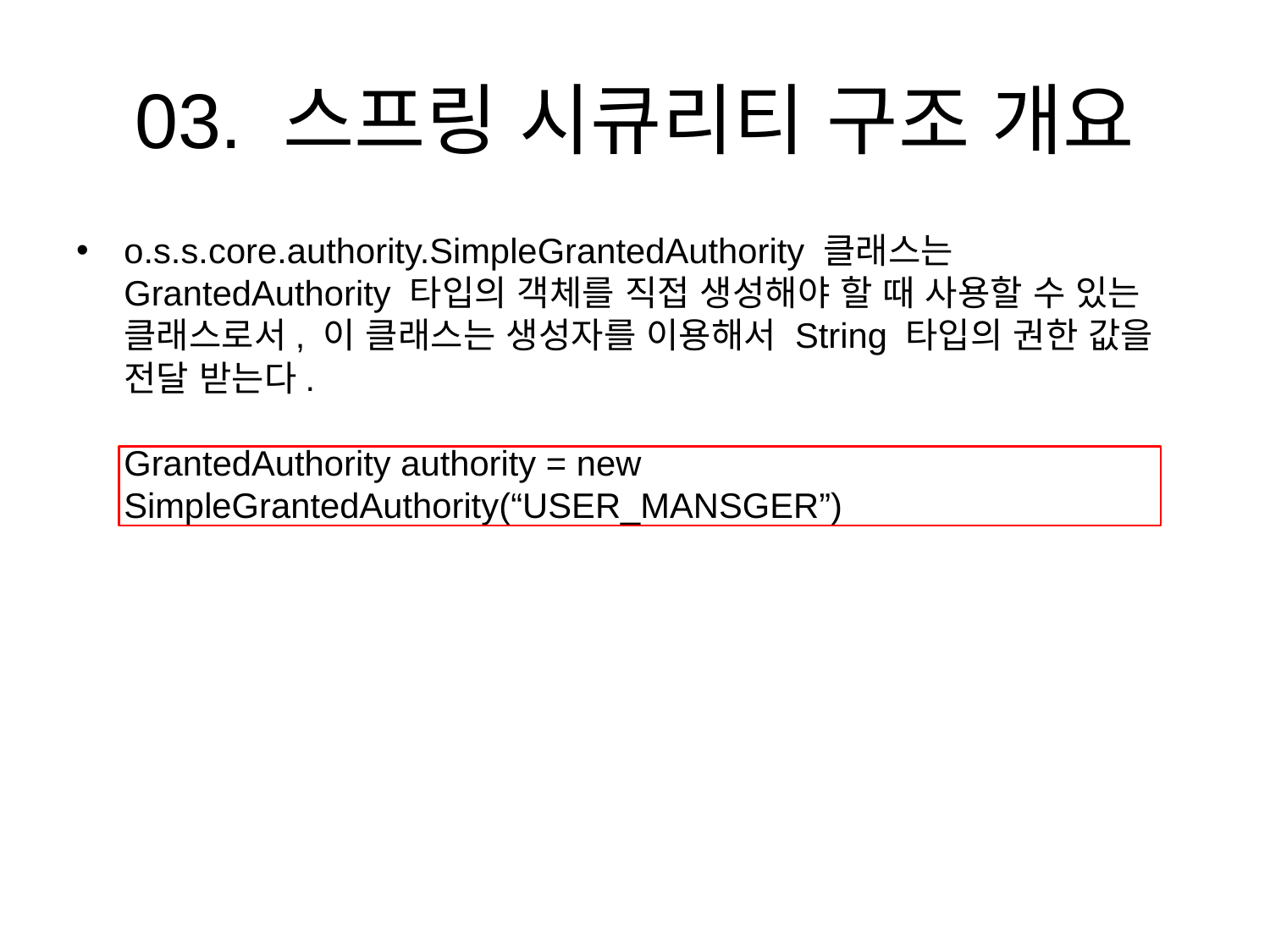

# 03. 스프링 시큐리티 구조 개요
o.s.s.core.authority.SimpleGrantedAuthority 클래스는 GrantedAuthority 타입의 객체를 직접 생성해야 할 때 사용할 수 있는 클래스로서, 이 클래스는 생성자를 이용해서 String 타입의 권한 값을 전달 받는다.
GrantedAuthority authority = new SimpleGrantedAuthority(“USER_MANSGER”)